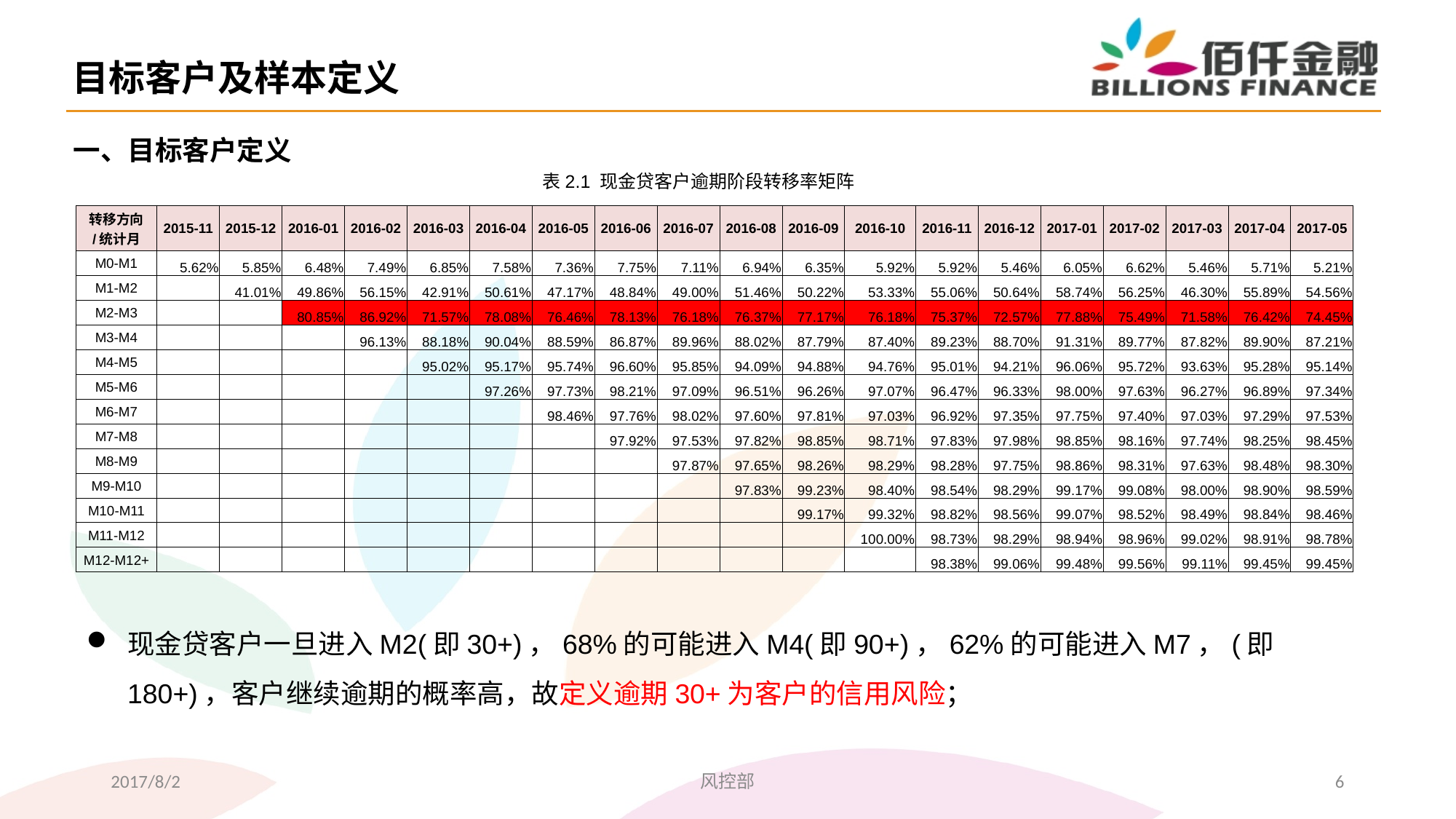

目标客户及样本定义
一、目标客户定义
1
表2.1 现金贷客户逾期阶段转移率矩阵
| 转移方向 /统计月 | 2015-11 | 2015-12 | 2016-01 | 2016-02 | 2016-03 | 2016-04 | 2016-05 | 2016-06 | 2016-07 | 2016-08 | 2016-09 | 2016-10 | 2016-11 | 2016-12 | 2017-01 | 2017-02 | 2017-03 | 2017-04 | 2017-05 |
| --- | --- | --- | --- | --- | --- | --- | --- | --- | --- | --- | --- | --- | --- | --- | --- | --- | --- | --- | --- |
| M0-M1 | 5.62% | 5.85% | 6.48% | 7.49% | 6.85% | 7.58% | 7.36% | 7.75% | 7.11% | 6.94% | 6.35% | 5.92% | 5.92% | 5.46% | 6.05% | 6.62% | 5.46% | 5.71% | 5.21% |
| M1-M2 |  | 41.01% | 49.86% | 56.15% | 42.91% | 50.61% | 47.17% | 48.84% | 49.00% | 51.46% | 50.22% | 53.33% | 55.06% | 50.64% | 58.74% | 56.25% | 46.30% | 55.89% | 54.56% |
| M2-M3 |  |  | 80.85% | 86.92% | 71.57% | 78.08% | 76.46% | 78.13% | 76.18% | 76.37% | 77.17% | 76.18% | 75.37% | 72.57% | 77.88% | 75.49% | 71.58% | 76.42% | 74.45% |
| M3-M4 |  |  |  | 96.13% | 88.18% | 90.04% | 88.59% | 86.87% | 89.96% | 88.02% | 87.79% | 87.40% | 89.23% | 88.70% | 91.31% | 89.77% | 87.82% | 89.90% | 87.21% |
| M4-M5 |  |  |  |  | 95.02% | 95.17% | 95.74% | 96.60% | 95.85% | 94.09% | 94.88% | 94.76% | 95.01% | 94.21% | 96.06% | 95.72% | 93.63% | 95.28% | 95.14% |
| M5-M6 |  |  |  |  |  | 97.26% | 97.73% | 98.21% | 97.09% | 96.51% | 96.26% | 97.07% | 96.47% | 96.33% | 98.00% | 97.63% | 96.27% | 96.89% | 97.34% |
| M6-M7 |  |  |  |  |  |  | 98.46% | 97.76% | 98.02% | 97.60% | 97.81% | 97.03% | 96.92% | 97.35% | 97.75% | 97.40% | 97.03% | 97.29% | 97.53% |
| M7-M8 |  |  |  |  |  |  |  | 97.92% | 97.53% | 97.82% | 98.85% | 98.71% | 97.83% | 97.98% | 98.85% | 98.16% | 97.74% | 98.25% | 98.45% |
| M8-M9 |  |  |  |  |  |  |  |  | 97.87% | 97.65% | 98.26% | 98.29% | 98.28% | 97.75% | 98.86% | 98.31% | 97.63% | 98.48% | 98.30% |
| M9-M10 |  |  |  |  |  |  |  |  |  | 97.83% | 99.23% | 98.40% | 98.54% | 98.29% | 99.17% | 99.08% | 98.00% | 98.90% | 98.59% |
| M10-M11 |  |  |  |  |  |  |  |  |  |  | 99.17% | 99.32% | 98.82% | 98.56% | 99.07% | 98.52% | 98.49% | 98.84% | 98.46% |
| M11-M12 |  |  |  |  |  |  |  |  |  |  |  | 100.00% | 98.73% | 98.29% | 98.94% | 98.96% | 99.02% | 98.91% | 98.78% |
| M12-M12+ |  |  |  |  |  |  |  |  |  |  |  |  | 98.38% | 99.06% | 99.48% | 99.56% | 99.11% | 99.45% | 99.45% |
现金贷客户一旦进入M2(即30+)，68%的可能进入M4(即90+)，62%的可能进入M7，(即180+)，客户继续逾期的概率高，故定义逾期30+为客户的信用风险；
2017/8/2
风控部
6